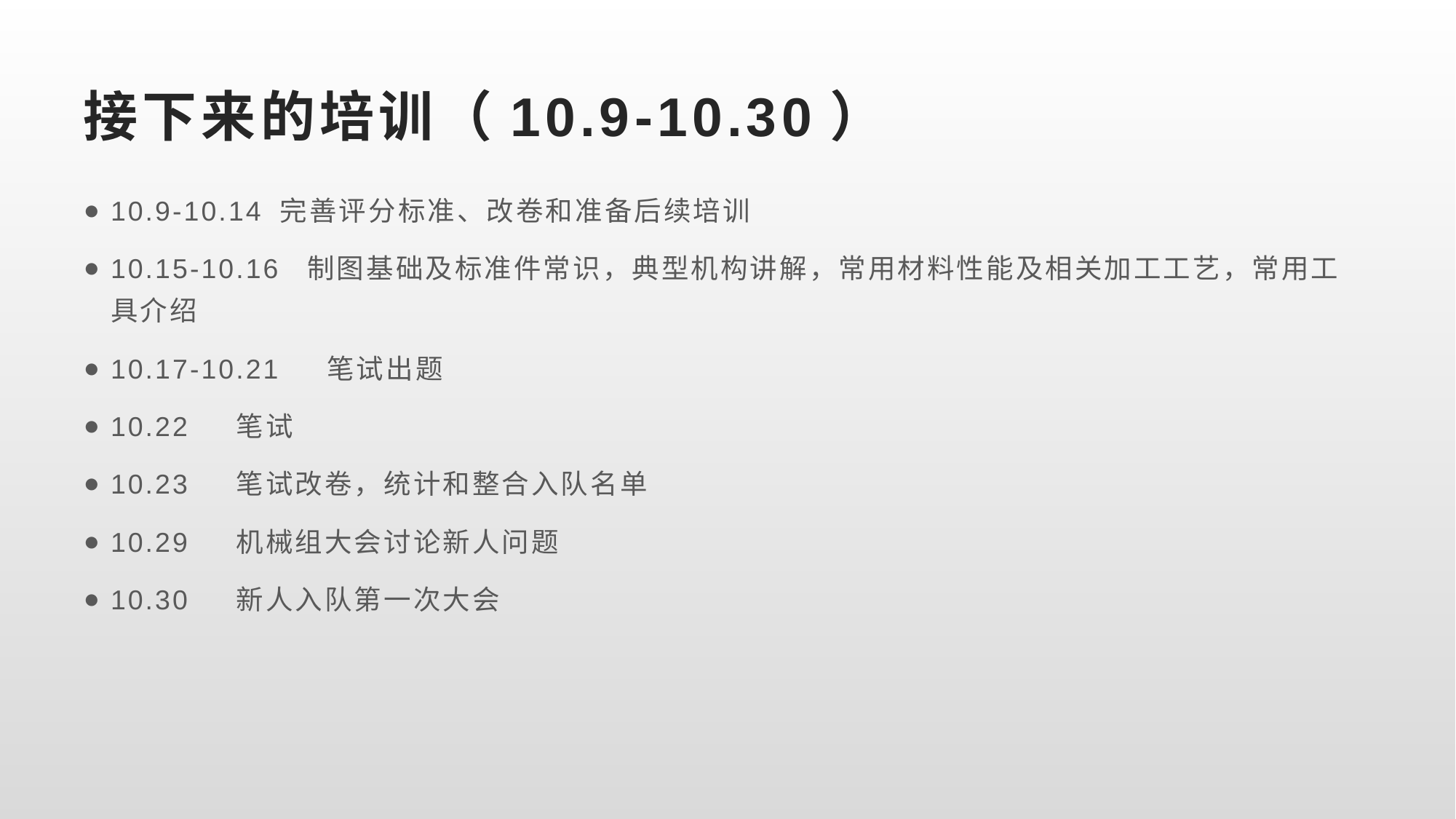

# 接下来的培训（10.9-10.30）
10.9-10.14 完善评分标准、改卷和准备后续培训
10.15-10.16  制图基础及标准件常识，典型机构讲解，常用材料性能及相关加工工艺，常用工具介绍
10.17-10.21    笔试出题
10.22    笔试
10.23    笔试改卷，统计和整合入队名单
10.29    机械组大会讨论新人问题
10.30    新人入队第一次大会